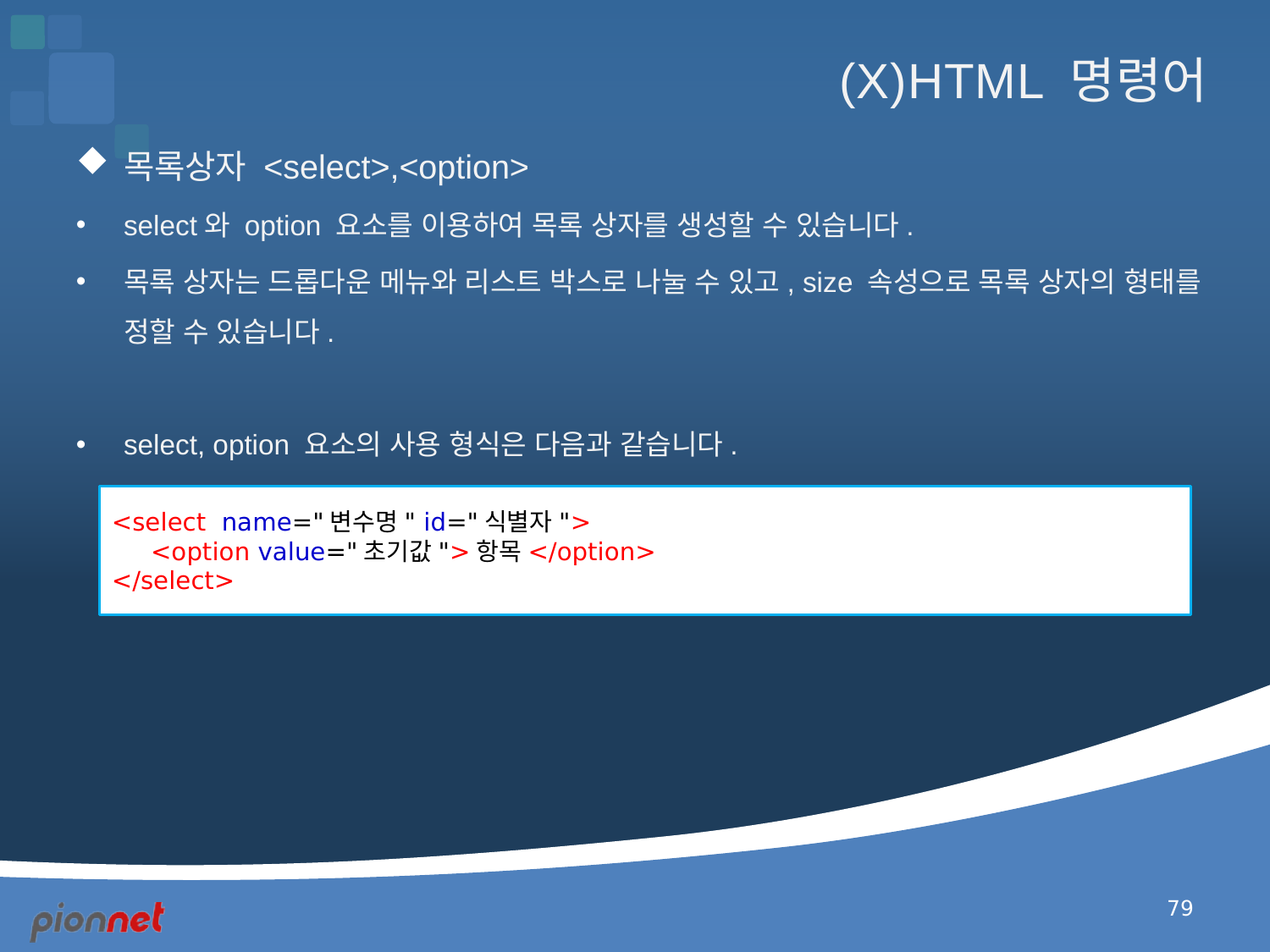

# (X)HTML 명령어
목록상자 <select>,<option>
select와 option 요소를 이용하여 목록 상자를 생성할 수 있습니다.
목록 상자는 드롭다운 메뉴와 리스트 박스로 나눌 수 있고, size 속성으로 목록 상자의 형태를 정할 수 있습니다.

select, option 요소의 사용 형식은 다음과 같습니다.
<select  name="변수명" id="식별자">
     <option value="초기값">항목</option>
</select>
79